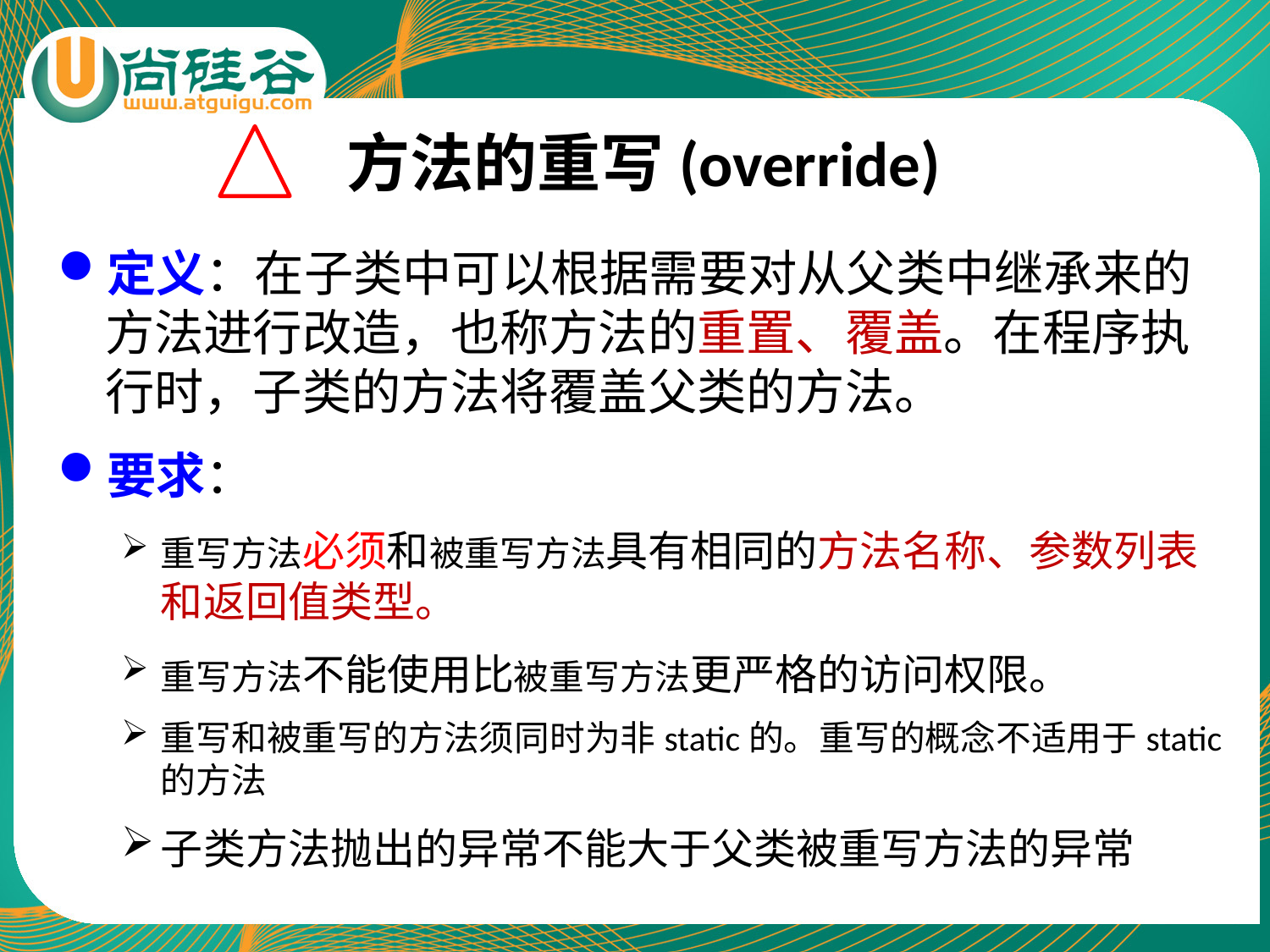

# 方法的重写(override)

定义：在子类中可以根据需要对从父类中继承来的方法进行改造，也称方法的重置、覆盖。在程序执行时，子类的方法将覆盖父类的方法。
要求：
重写方法必须和被重写方法具有相同的方法名称、参数列表和返回值类型。
重写方法不能使用比被重写方法更严格的访问权限。
重写和被重写的方法须同时为非static的。重写的概念不适用于static的方法
子类方法抛出的异常不能大于父类被重写方法的异常